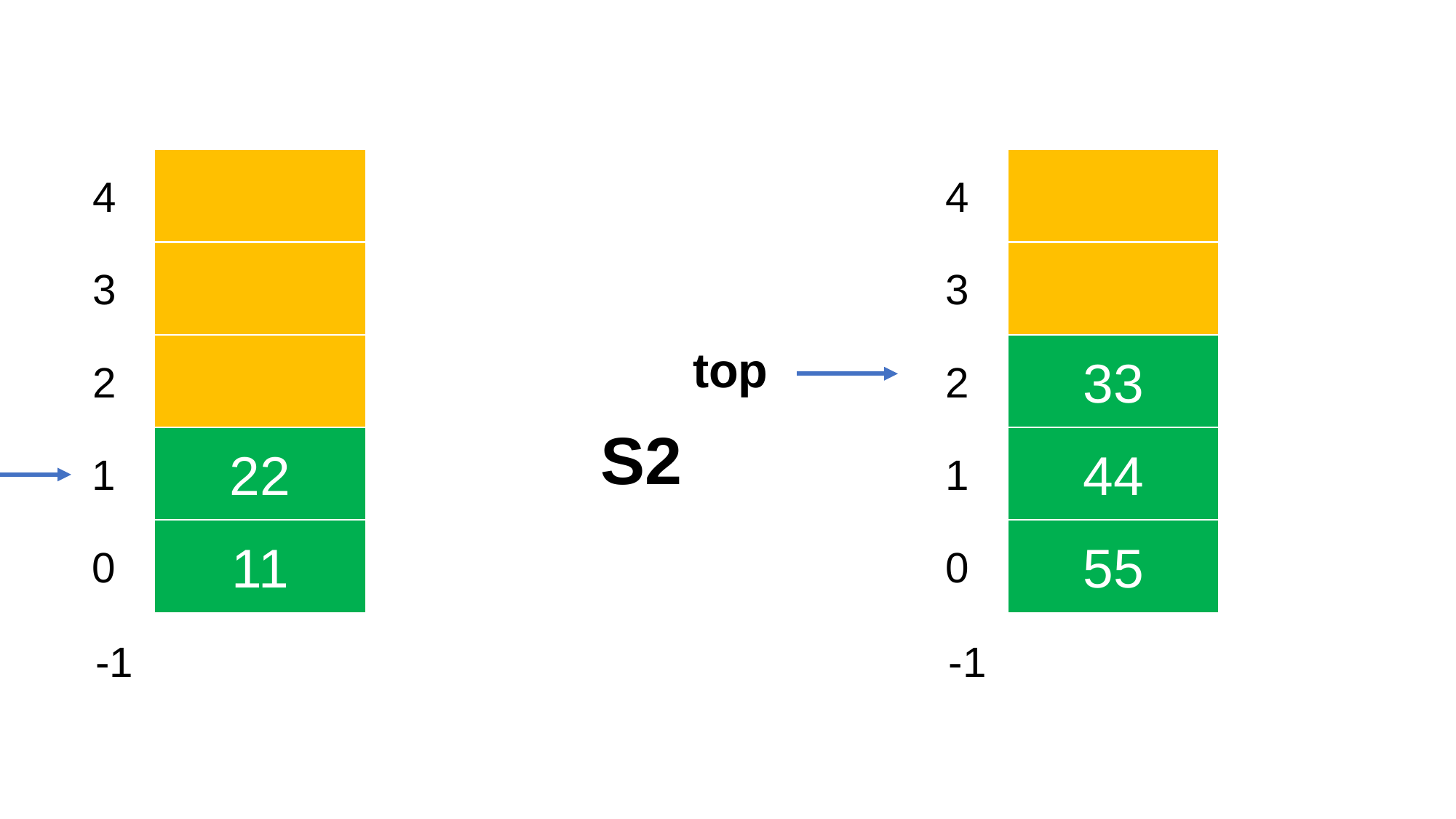

①非空队列：S1和S2都非空

4
4

3
3
top

33
2
2
S1
S2
22
44
top
1
1
11
55
0
0
-1
-1
②非空队列：S1空而S2非空

4
4

3
3

2
2
S1
S2

11
top
1
1

22
0
0
top
-1
-1
③非空队列：S1非空而S2空

4
4

3
3

2
2
S1
S2
22

top
1
1
11

0
0
top
-1
-1